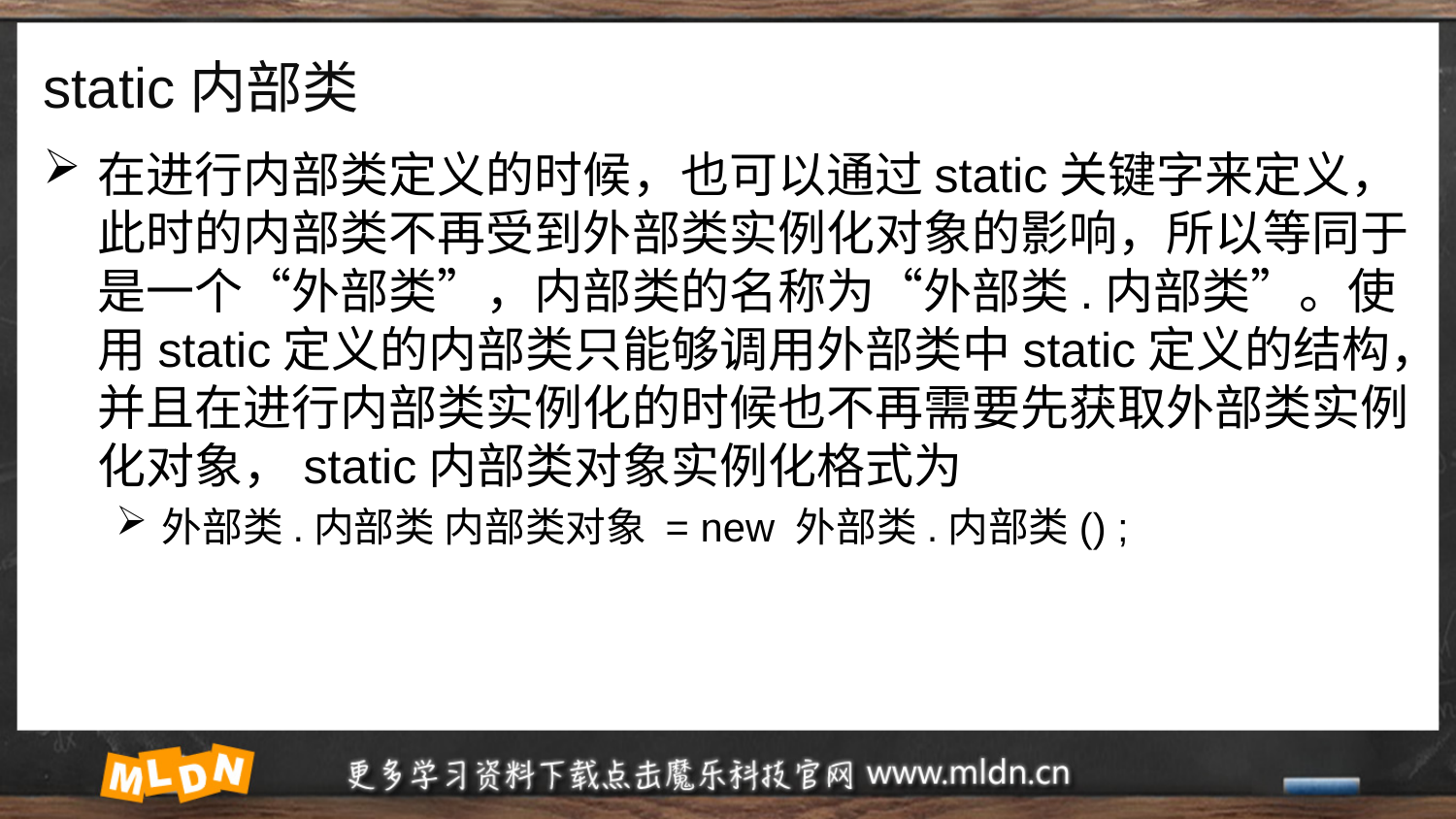

# static内部类
在进行内部类定义的时候，也可以通过static关键字来定义，此时的内部类不再受到外部类实例化对象的影响，所以等同于是一个“外部类”，内部类的名称为“外部类.内部类”。使用static定义的内部类只能够调用外部类中static定义的结构，并且在进行内部类实例化的时候也不再需要先获取外部类实例化对象，static内部类对象实例化格式为
外部类.内部类 内部类对象 = new 外部类.内部类() ;